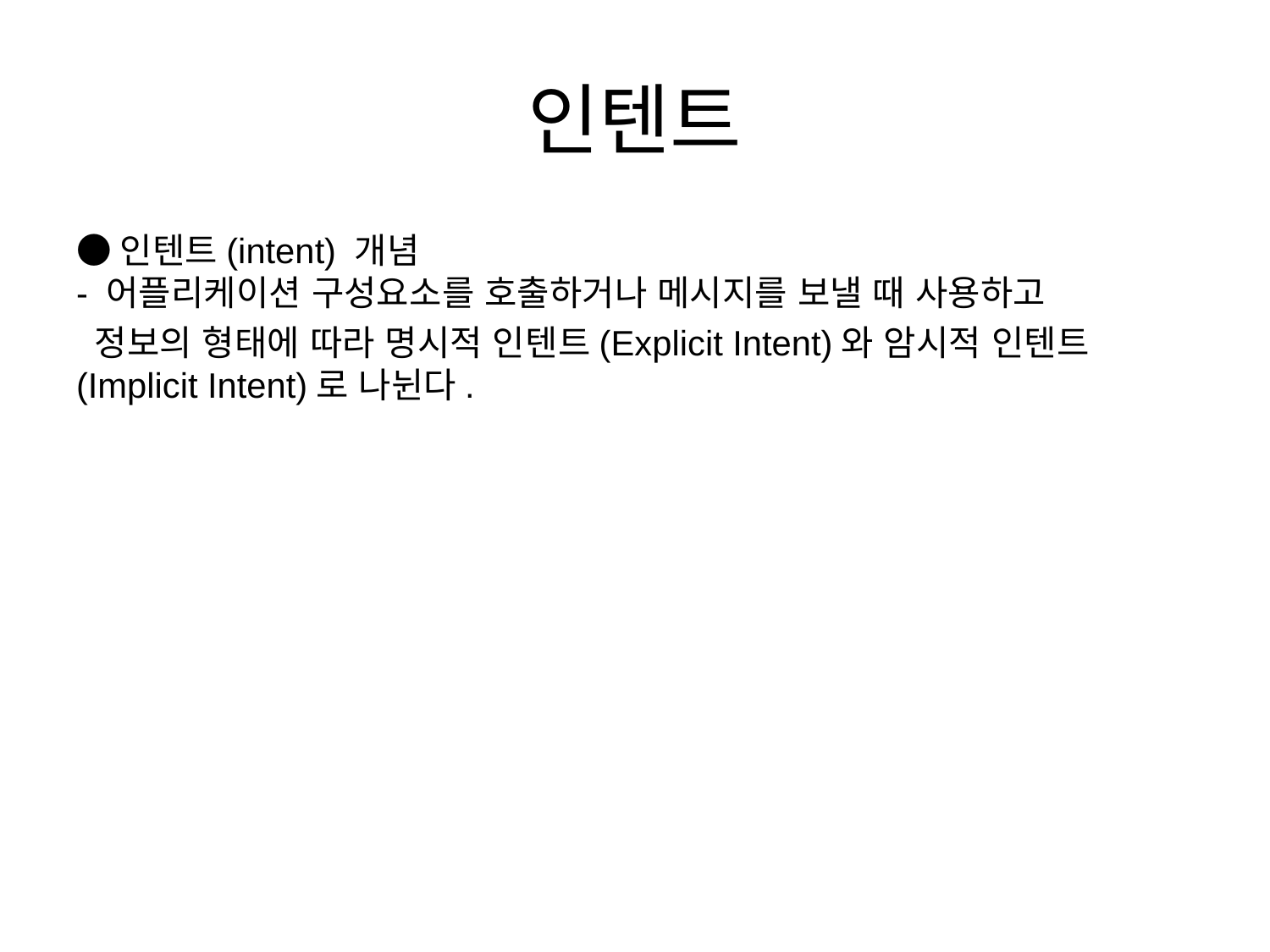

# 인텐트
●인텐트(intent) 개념
- 어플리케이션 구성요소를 호출하거나 메시지를 보낼 때 사용하고
 정보의 형태에 따라 명시적 인텐트(Explicit Intent)와 암시적 인텐트(Implicit Intent)로 나뉜다.